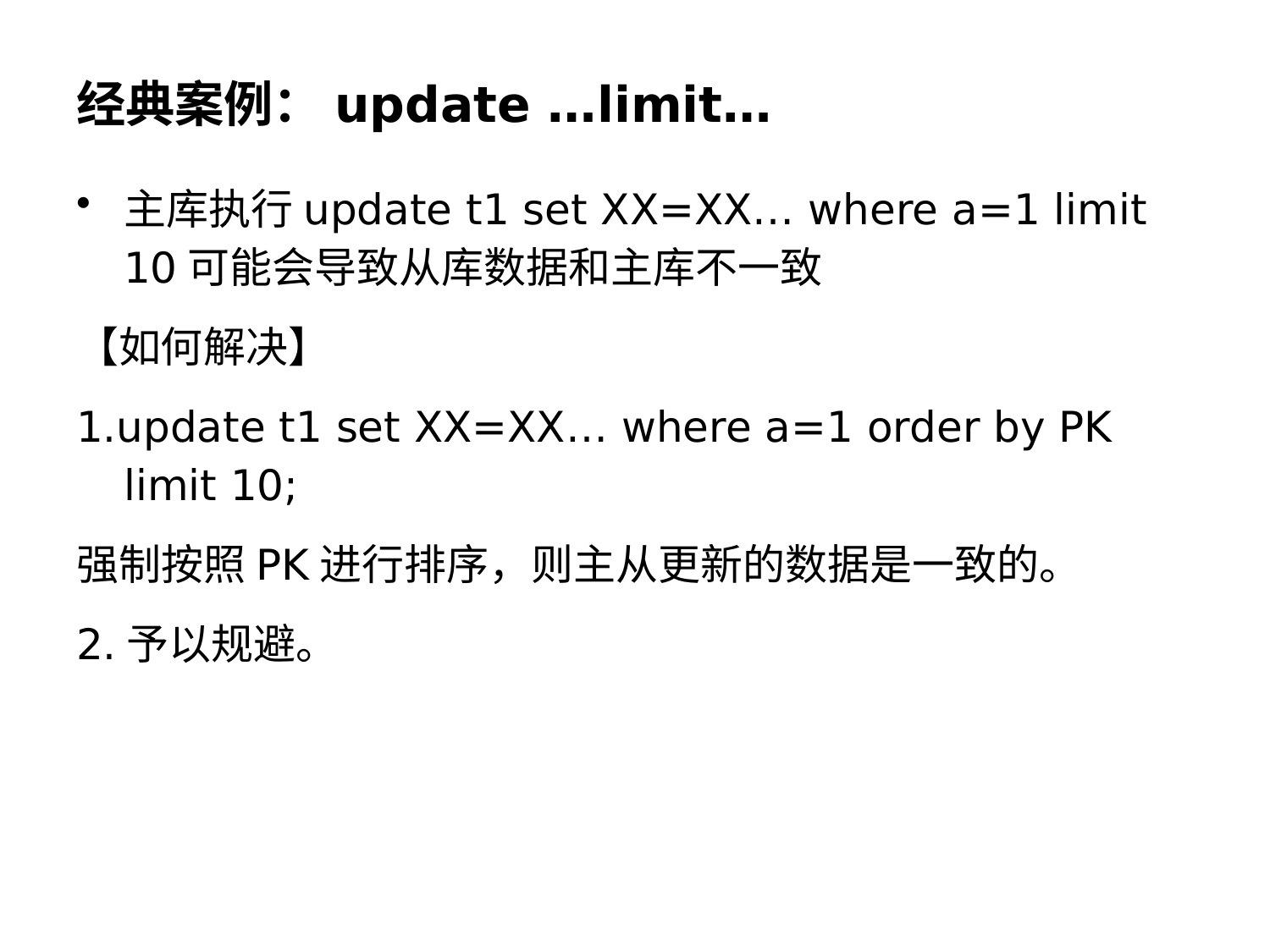

# 经典案例：update …limit…
主库执行update t1 set XX=XX… where a=1 limit 10可能会导致从库数据和主库不一致
【如何解决】
1.update t1 set XX=XX… where a=1 order by PK limit 10;
强制按照PK进行排序，则主从更新的数据是一致的。
2.予以规避。